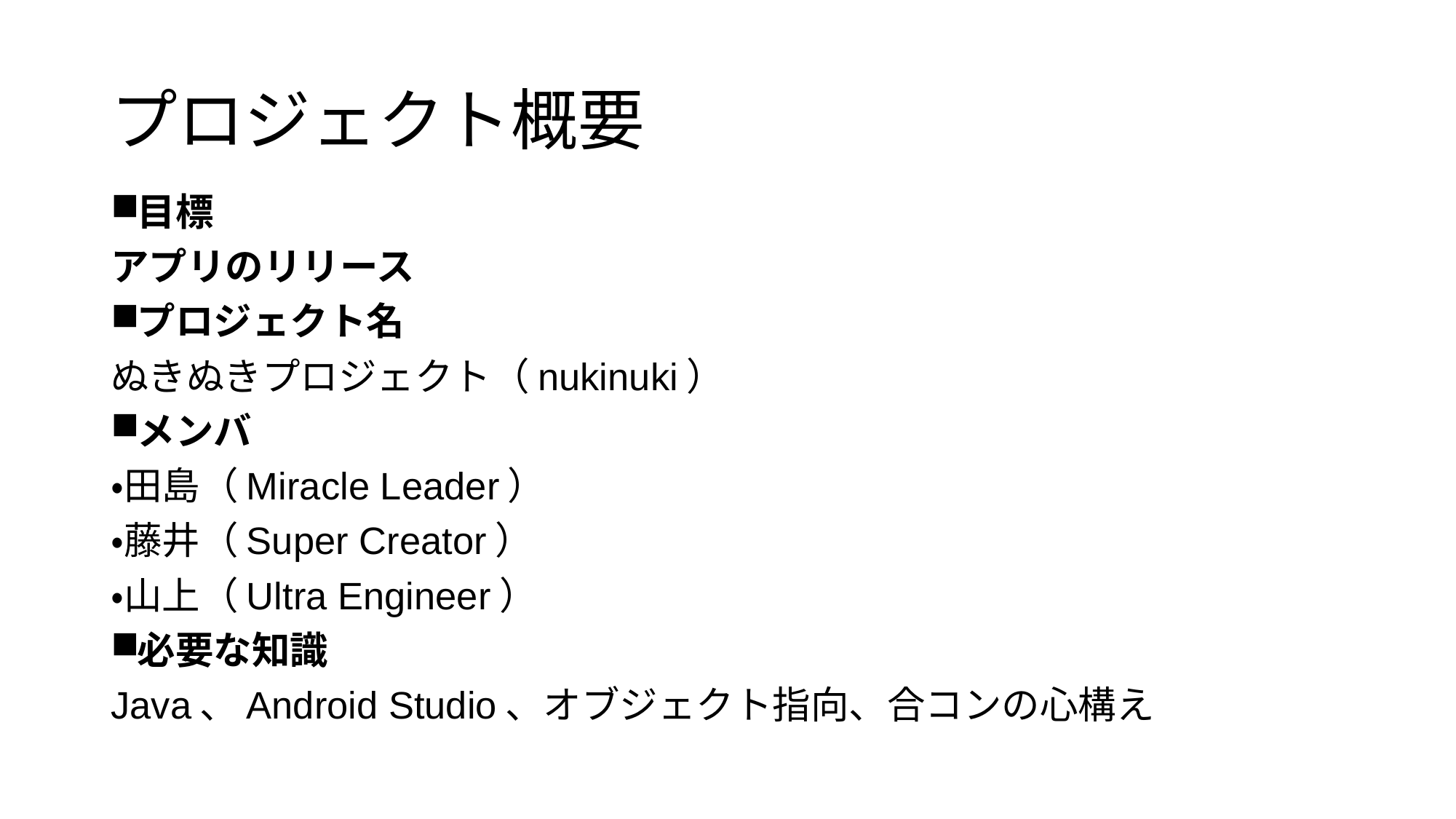

# プロジェクト概要
目標
アプリのリリース
プロジェクト名
ぬきぬきプロジェクト（nukinuki）
メンバ
・田島（Miracle Leader）
・藤井（Super Creator）
・山上（Ultra Engineer）
必要な知識
Java、Android Studio、オブジェクト指向、合コンの心構え